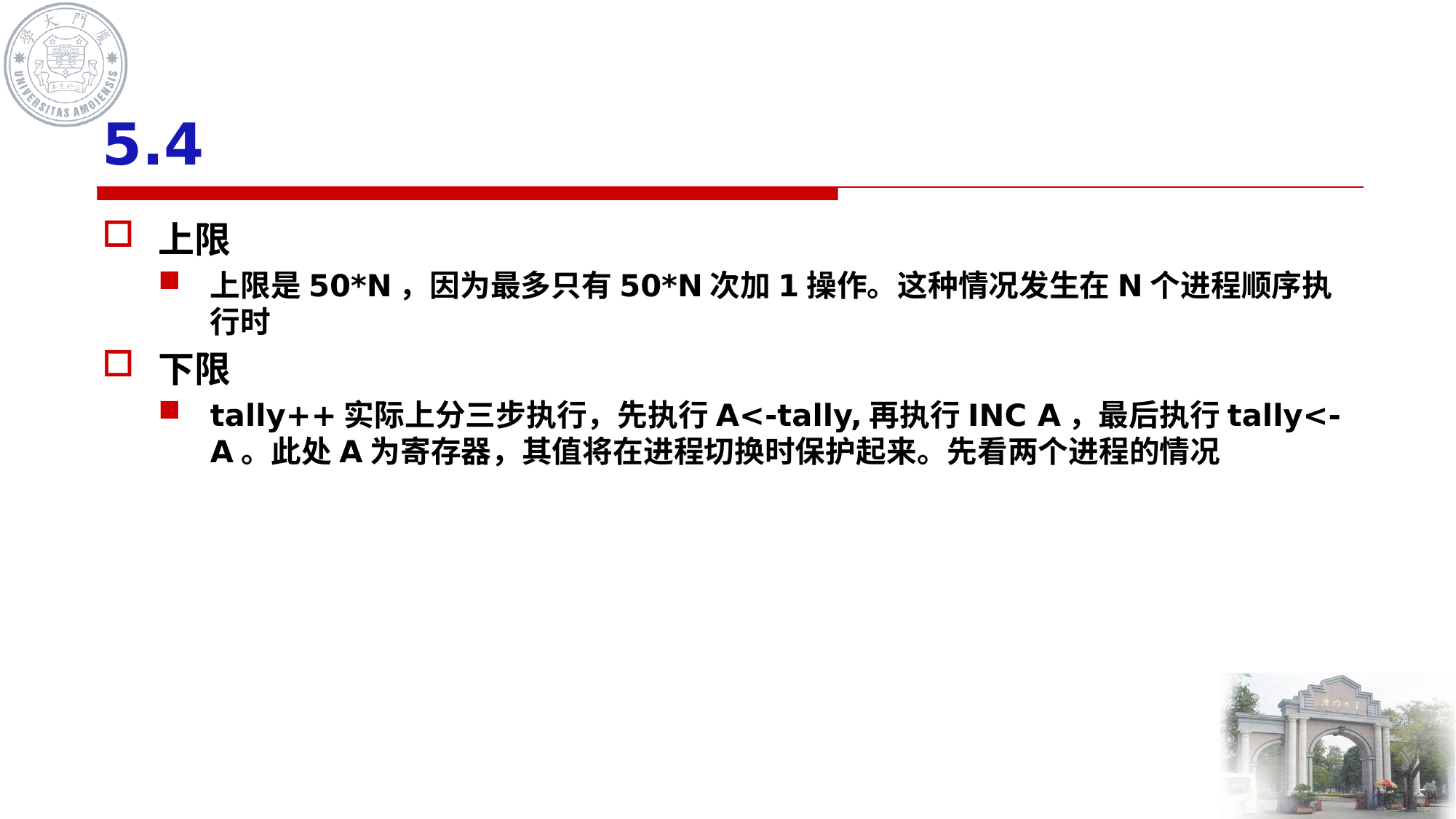

# 5.4
上限
上限是50*N，因为最多只有50*N次加1操作。这种情况发生在N个进程顺序执行时
下限
tally++实际上分三步执行，先执行A<-tally,再执行INC A，最后执行tally<-A。此处A为寄存器，其值将在进程切换时保护起来。先看两个进程的情况